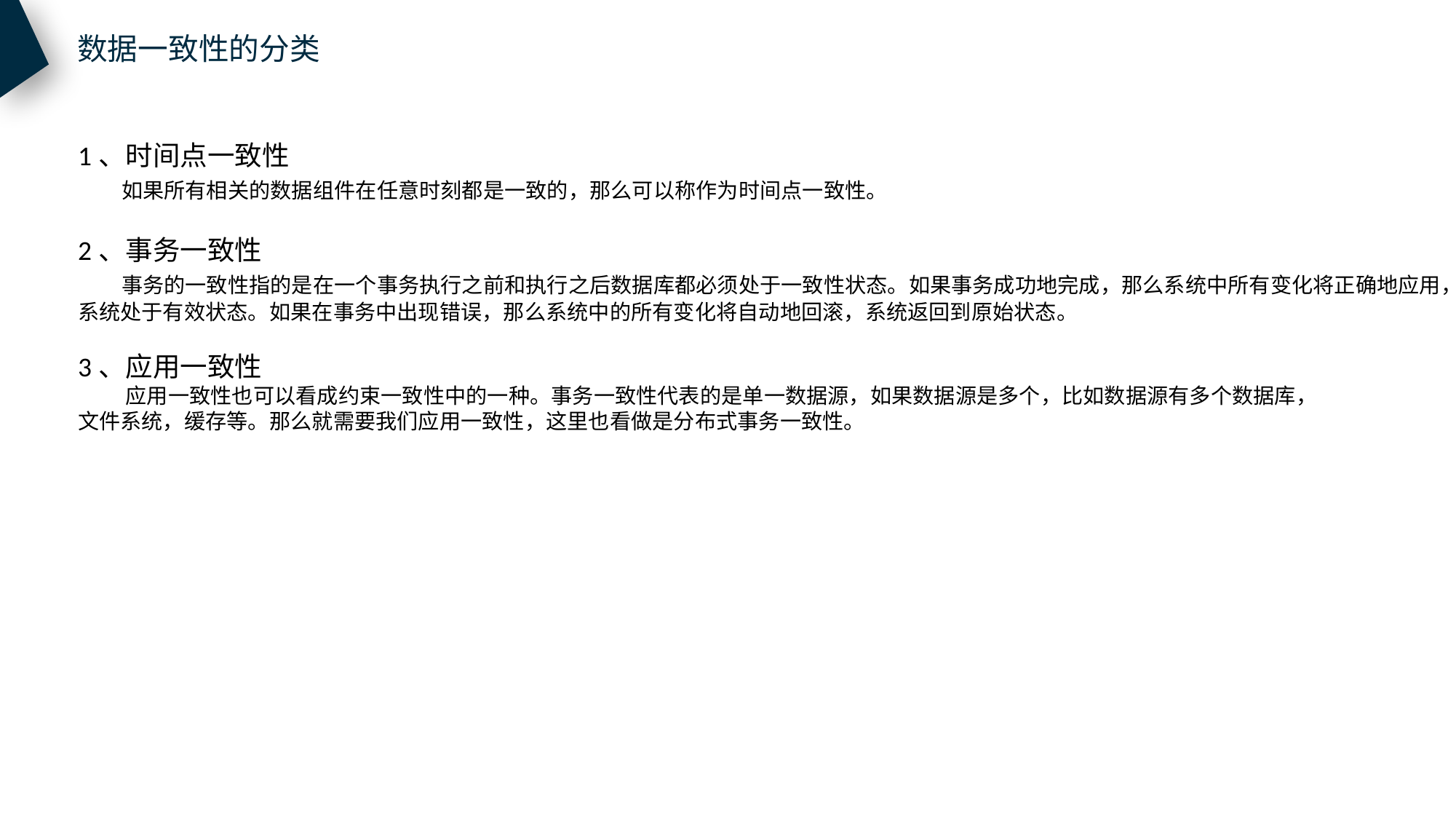

数据一致性的分类
1、时间点一致性
      如果所有相关的数据组件在任意时刻都是一致的，那么可以称作为时间点一致性。

2、事务一致性
      事务的一致性指的是在一个事务执行之前和执行之后数据库都必须处于一致性状态。如果事务成功地完成，那么系统中所有变化将正确地应用，
系统处于有效状态。如果在事务中出现错误，那么系统中的所有变化将自动地回滚，系统返回到原始状态。

3、应用一致性
         应用一致性也可以看成约束一致性中的一种。事务一致性代表的是单一数据源，如果数据源是多个，比如数据源有多个数据库，
文件系统，缓存等。那么就需要我们应用一致性，这里也看做是分布式事务一致性。